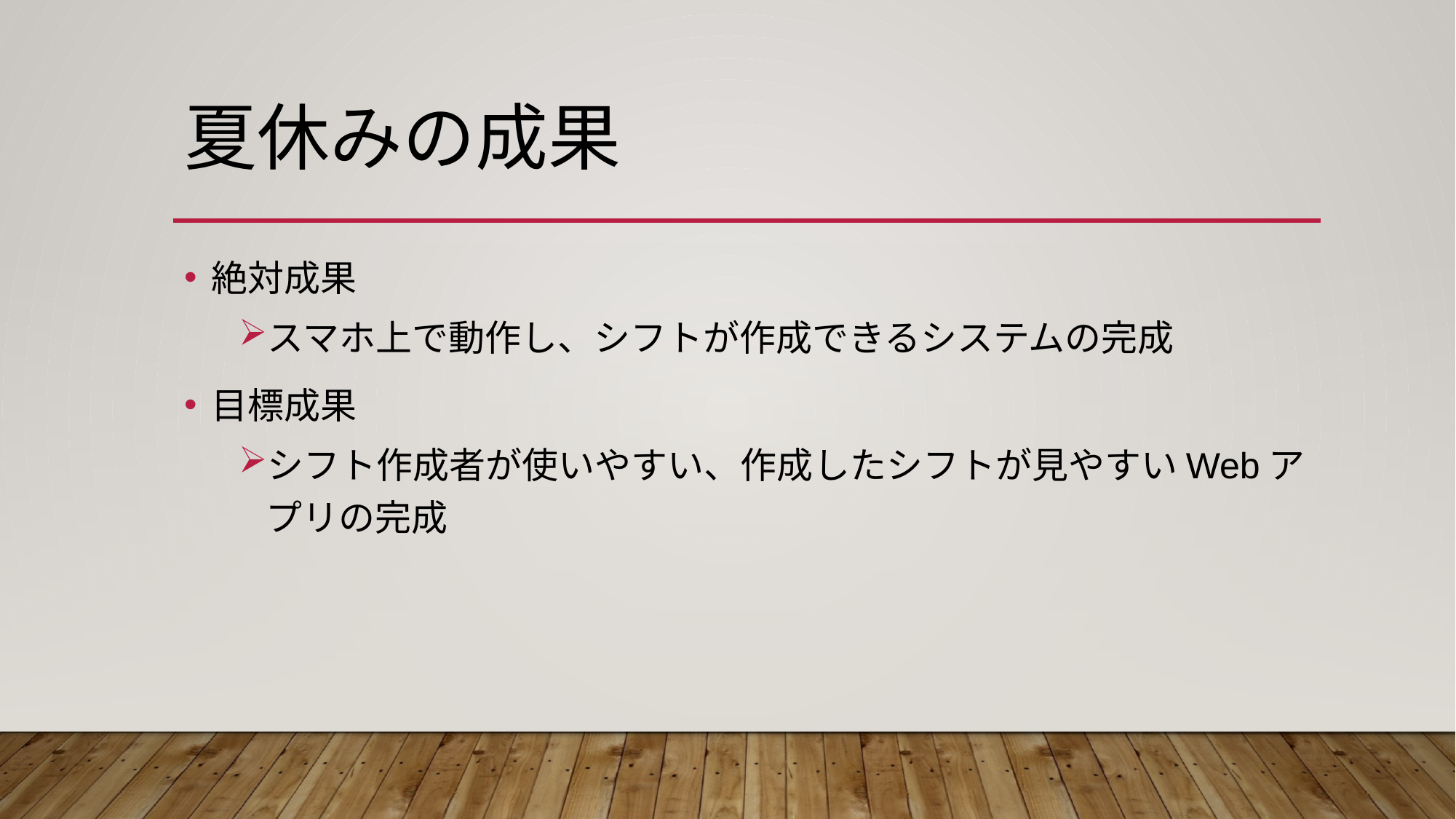

# 夏休みの成果
絶対成果
スマホ上で動作し、シフトが作成できるシステムの完成
目標成果
シフト作成者が使いやすい、作成したシフトが見やすいWebアプリの完成